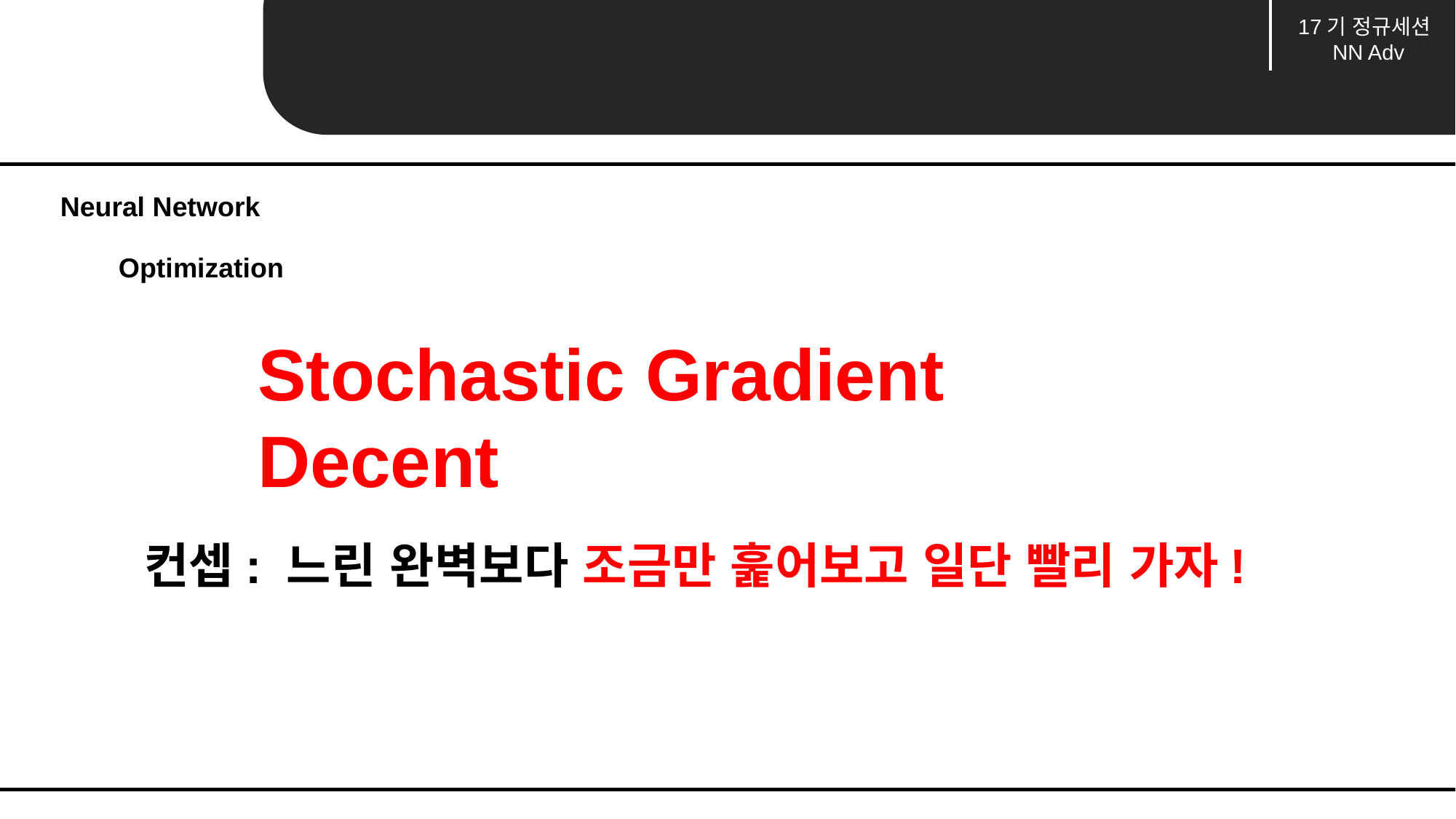

17기 정규세션
SVM
17기 정규세션
NN Adv
Unit  05 ㅣOptimization
Neural Network
Optimization
Stochastic Gradient Decent
컨셉: 느린 완벽보다 조금만 훑어보고 일단 빨리 가자!